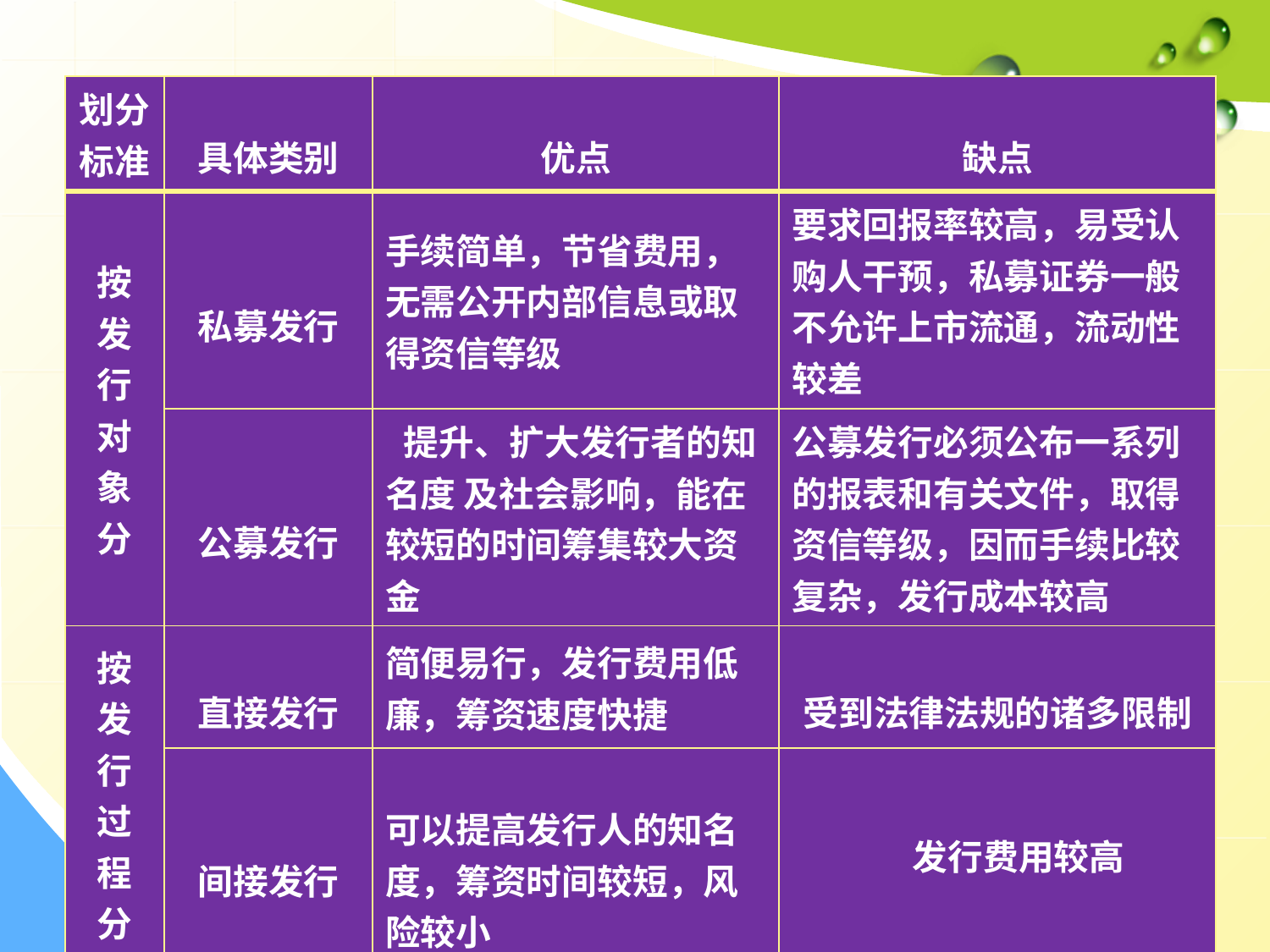

| 划分标准 | 具体类别 | 优点 | 缺点 |
| --- | --- | --- | --- |
| 按 发 行 对 象 分 | 私募发行 | 手续简单，节省费用，无需公开内部信息或取得资信等级 | 要求回报率较高，易受认购人干预，私募证券一般不允许上市流通，流动性较差 |
|  | 公募发行 | 提升、扩大发行者的知名度 及社会影响，能在较短的时间筹集较大资金 | 公募发行必须公布一系列的报表和有关文件，取得资信等级，因而手续比较复杂，发行成本较高 |
| 按 发 行 过 程 分 | 直接发行 | 简便易行，发行费用低廉，筹资速度快捷 | 受到法律法规的诸多限制 |
|  | 间接发行 | 可以提高发行人的知名度，筹资时间较短，风险较小 | 发行费用较高 |